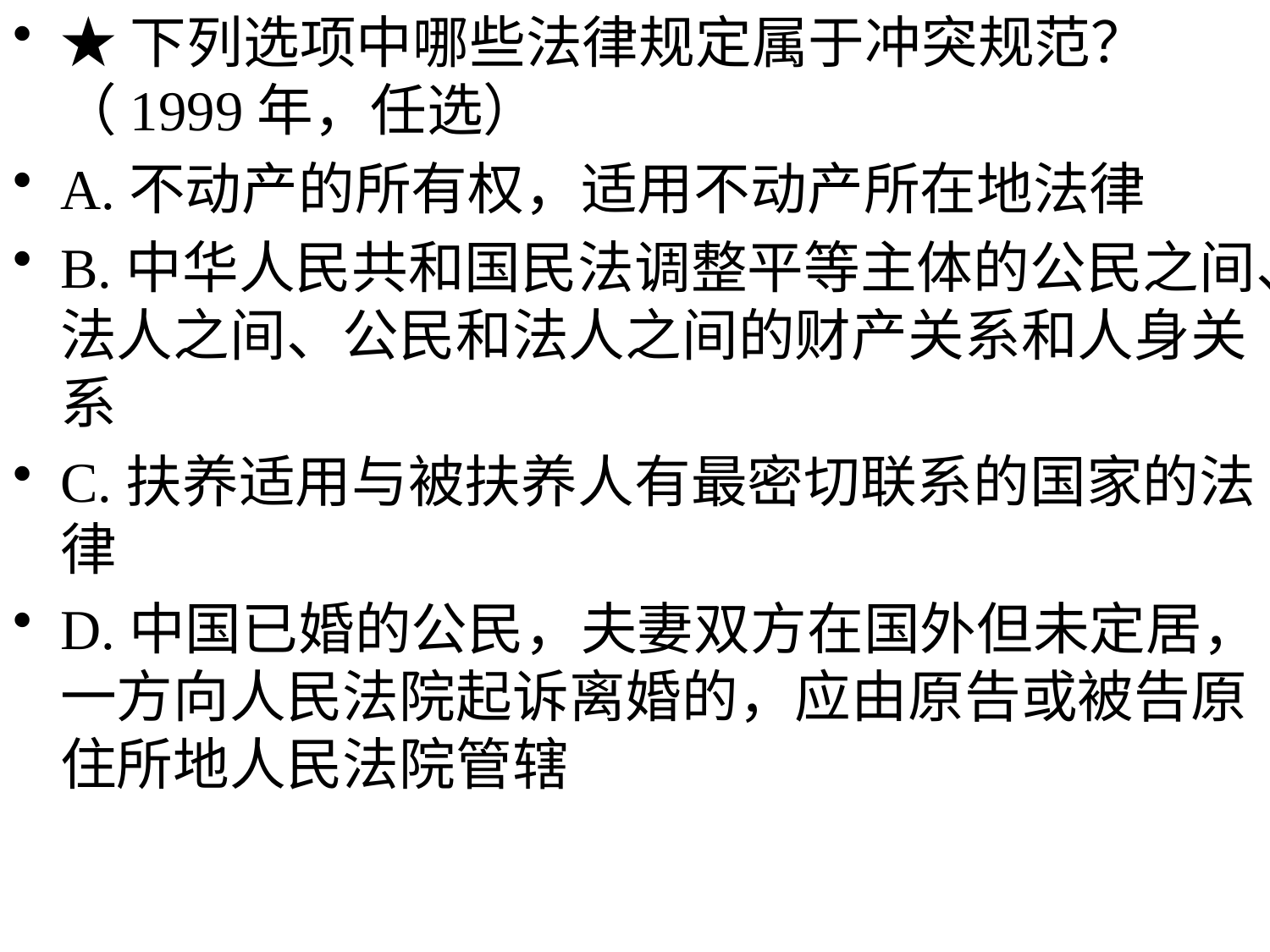

★下列选项中哪些法律规定属于冲突规范？（1999年，任选）
A.不动产的所有权，适用不动产所在地法律
B.中华人民共和国民法调整平等主体的公民之间、法人之间、公民和法人之间的财产关系和人身关系
C.扶养适用与被扶养人有最密切联系的国家的法律
D.中国已婚的公民，夫妻双方在国外但未定居，一方向人民法院起诉离婚的，应由原告或被告原住所地人民法院管辖